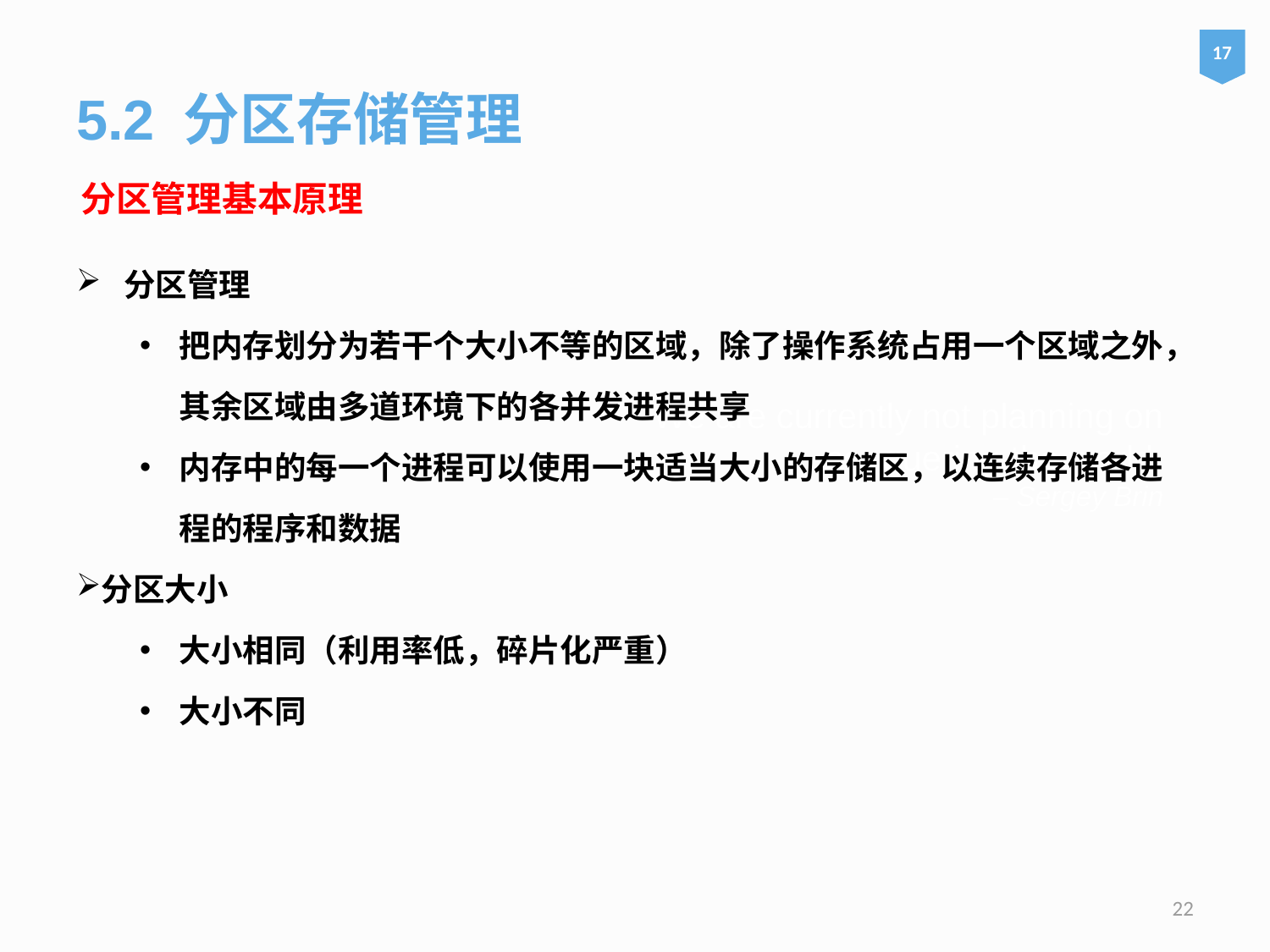

17
5.2 分区存储管理
分区管理基本原理
分区管理
把内存划分为若干个大小不等的区域，除了操作系统占用一个区域之外，其余区域由多道环境下的各并发进程共享
内存中的每一个进程可以使用一块适当大小的存储区，以连续存储各进程的程序和数据
分区大小
大小相同（利用率低，碎片化严重）
大小不同

# We are currently not planning on conquering the world. – Sergey Brin
22